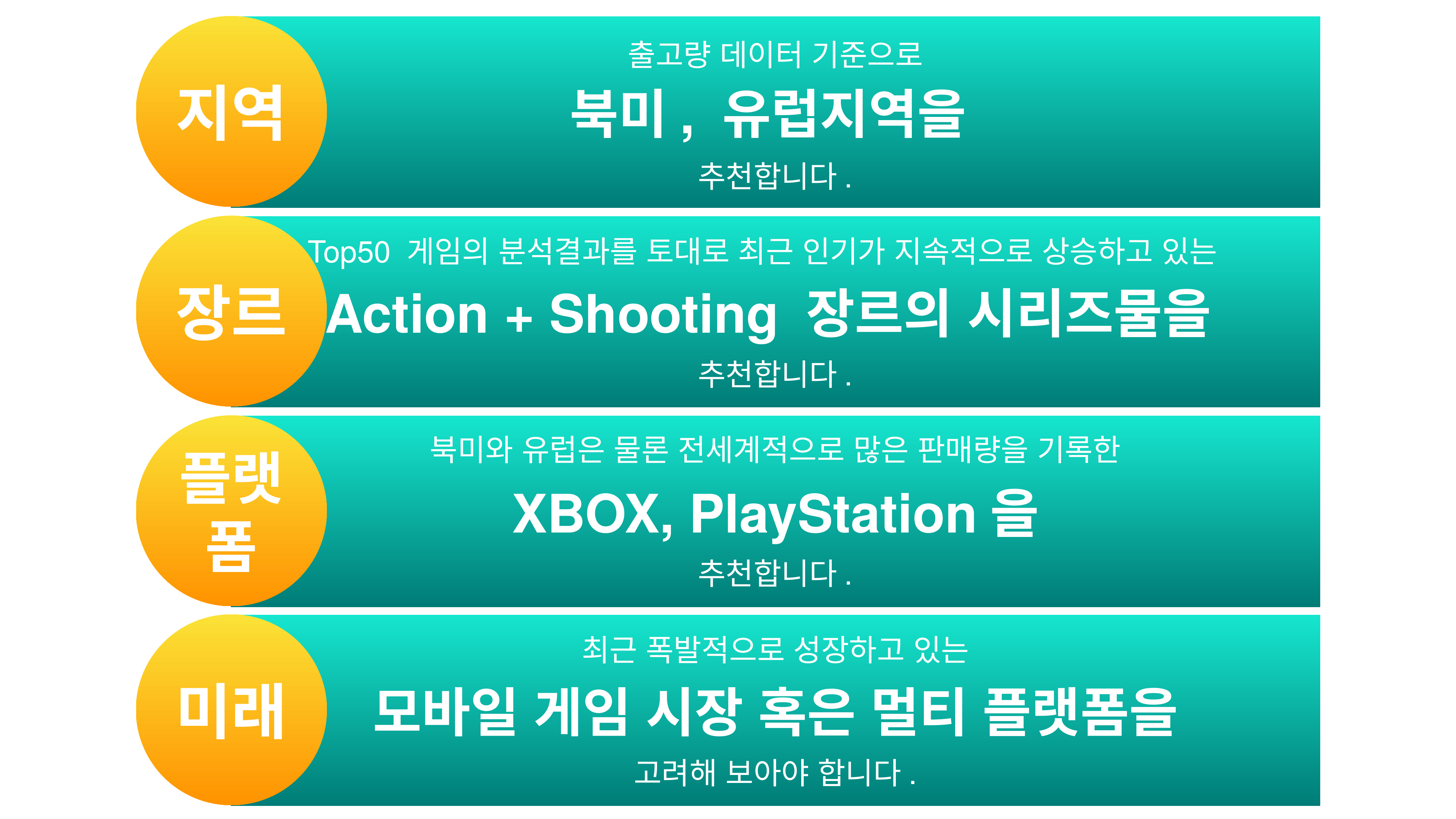

지역
북미, 유럽지역을
출고량 데이터 기준으로
추천합니다.
장르
Action + Shooting 장르의 시리즈물을
Top50 게임의 분석결과를 토대로 최근 인기가 지속적으로 상승하고 있는
추천합니다.
플랫폼
XBOX, PlayStation을
북미와 유럽은 물론 전세계적으로 많은 판매량을 기록한
추천합니다.
미래
모바일 게임 시장 혹은 멀티 플랫폼을
최근 폭발적으로 성장하고 있는
고려해 보아야 합니다.